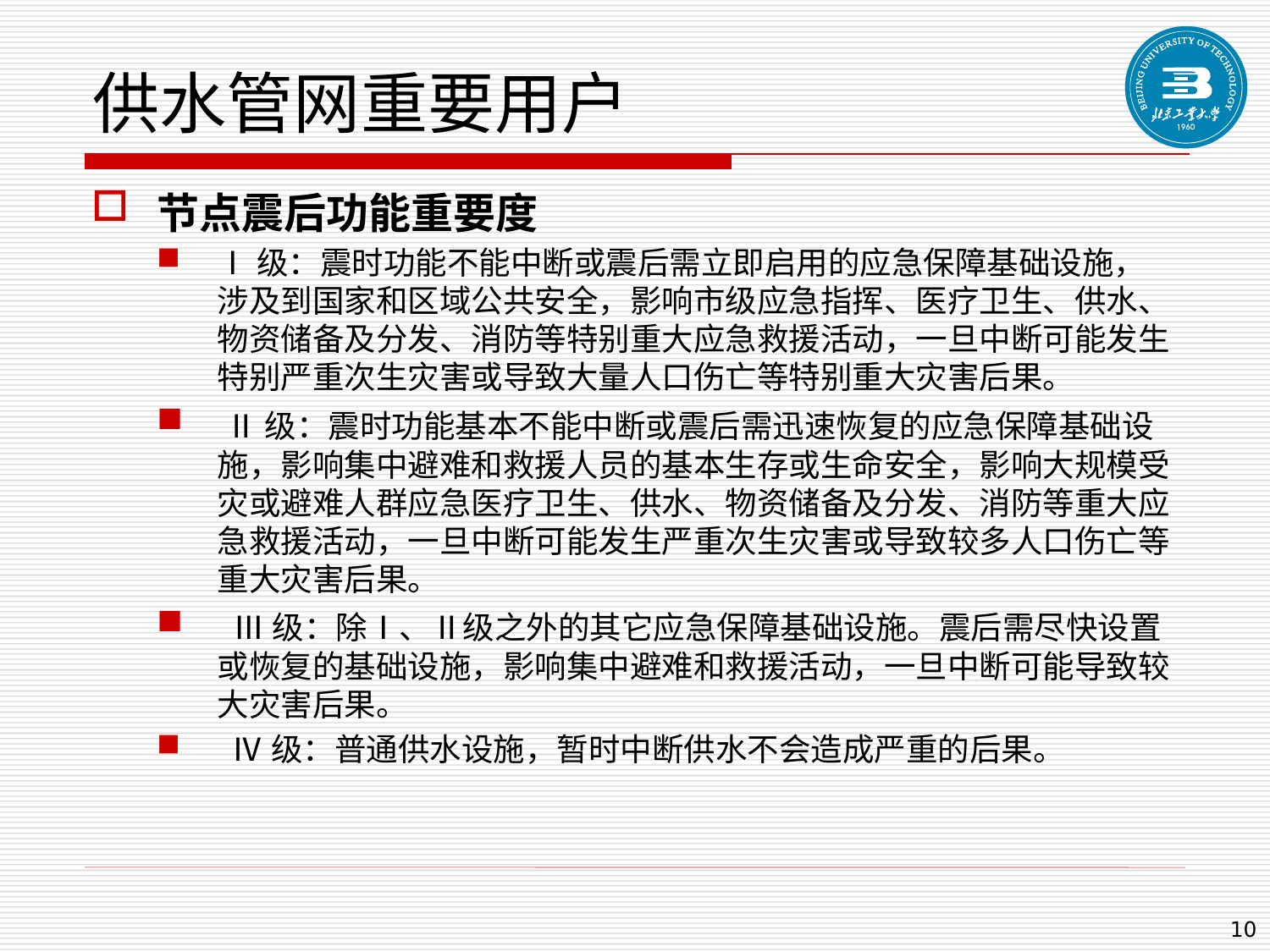

# 供水管网重要用户
节点震后功能重要度
Ⅰ级：震时功能不能中断或震后需立即启用的应急保障基础设施，涉及到国家和区域公共安全，影响市级应急指挥、医疗卫生、供水、物资储备及分发、消防等特别重大应急救援活动，一旦中断可能发生特别严重次生灾害或导致大量人口伤亡等特别重大灾害后果。
 Ⅱ级：震时功能基本不能中断或震后需迅速恢复的应急保障基础设施，影响集中避难和救援人员的基本生存或生命安全，影响大规模受灾或避难人群应急医疗卫生、供水、物资储备及分发、消防等重大应急救援活动，一旦中断可能发生严重次生灾害或导致较多人口伤亡等重大灾害后果。
  Ⅲ级：除Ⅰ、Ⅱ级之外的其它应急保障基础设施。震后需尽快设置或恢复的基础设施，影响集中避难和救援活动，一旦中断可能导致较大灾害后果。
  Ⅳ级：普通供水设施，暂时中断供水不会造成严重的后果。

10